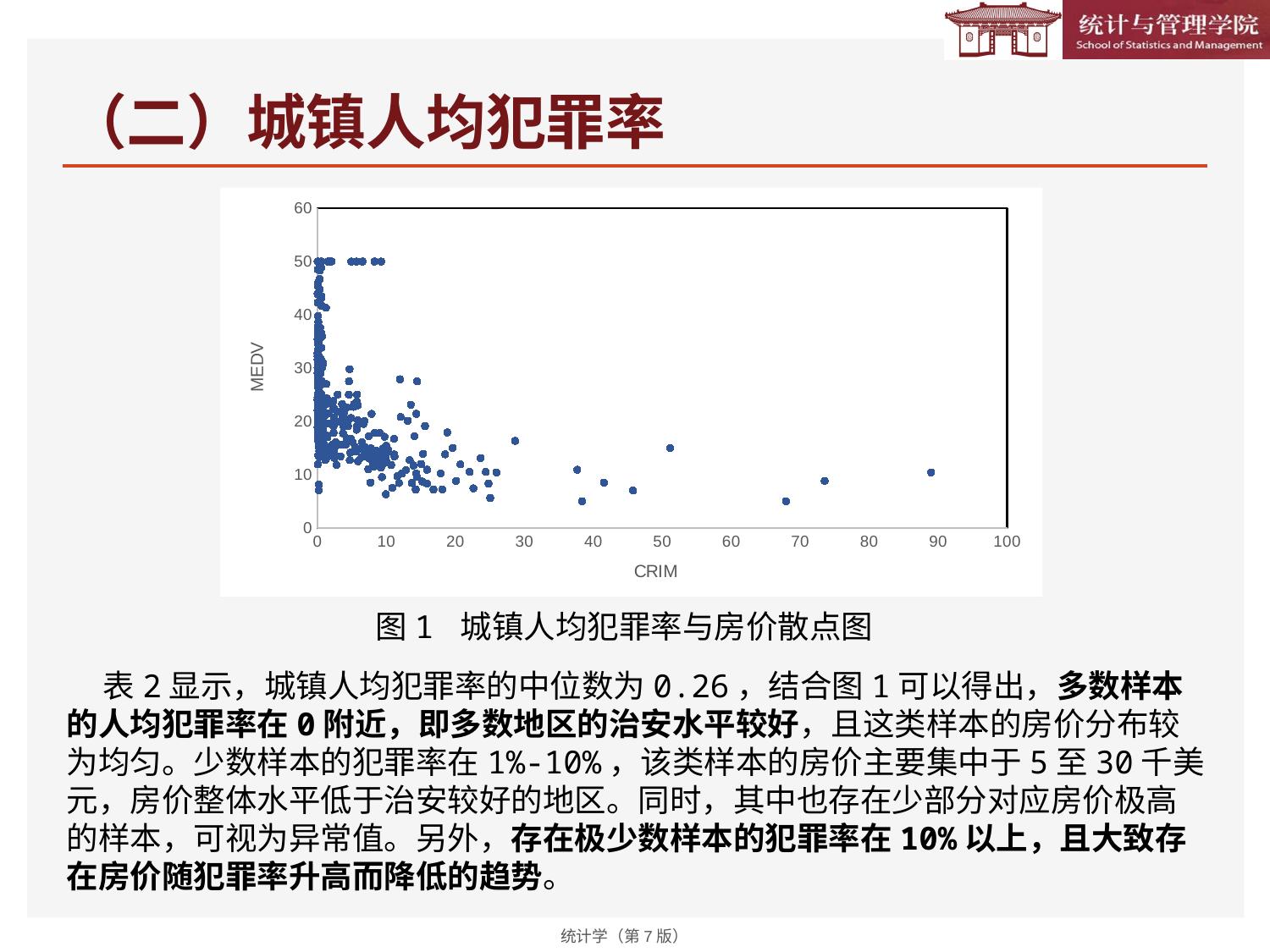

# （二）城镇人均犯罪率

### Chart

| Category | MEDV |
|---|---|
图1 城镇人均犯罪率与房价散点图
    表2显示，城镇人均犯罪率的中位数为0.26，结合图1可以得出，多数样本的人均犯罪率在0附近，即多数地区的治安水平较好，且这类样本的房价分布较为均匀。少数样本的犯罪率在1%-10%，该类样本的房价主要集中于5至30千美元，房价整体水平低于治安较好的地区。同时，其中也存在少部分对应房价极高的样本，可视为异常值。另外，存在极少数样本的犯罪率在10%以上，且大致存在房价随犯罪率升高而降低的趋势。
统计学（第7版）